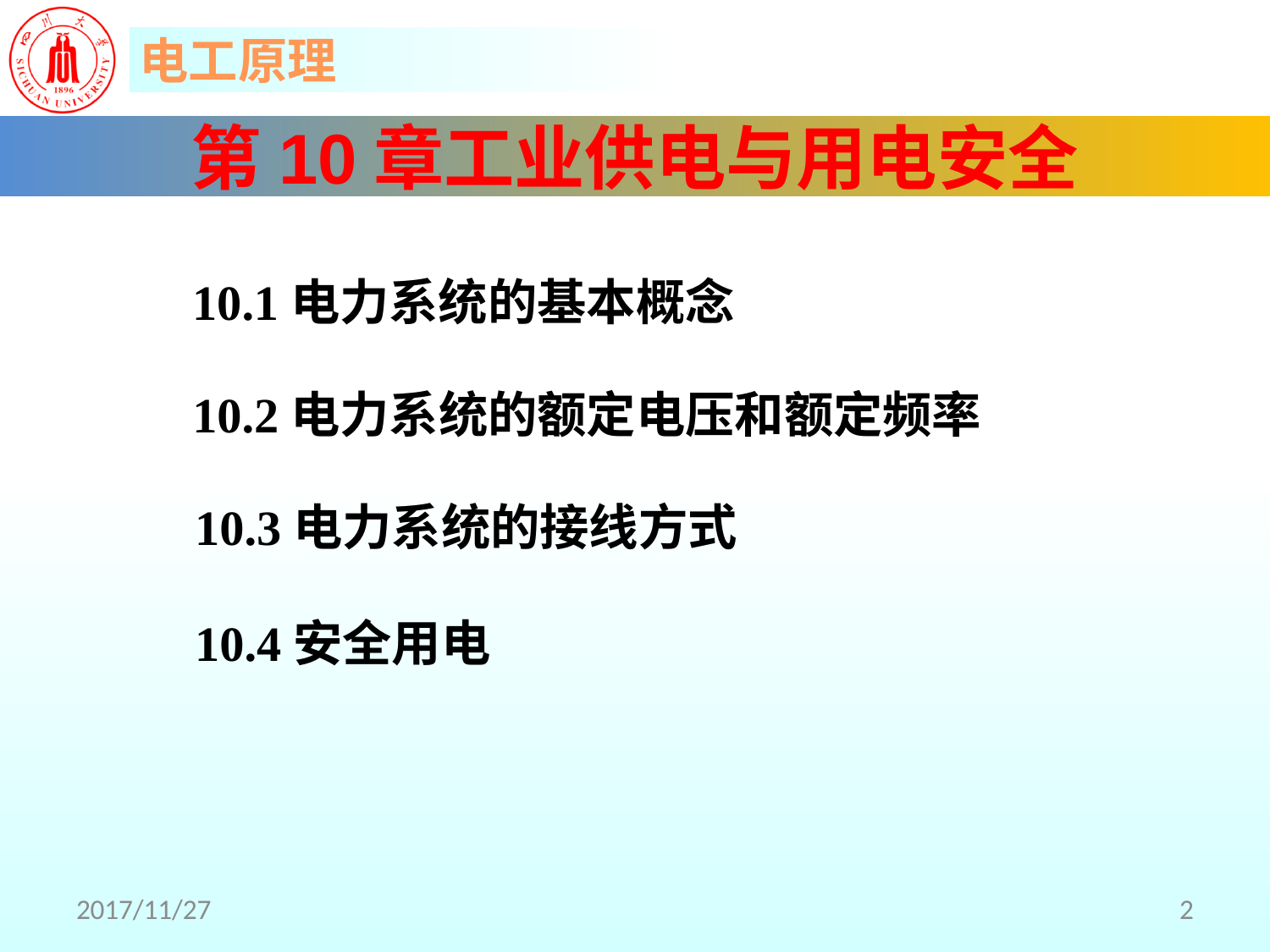

第10章工业供电与用电安全
10.1电力系统的基本概念
10.2电力系统的额定电压和额定频率
10.3电力系统的接线方式
10.4安全用电
2017/11/27
2